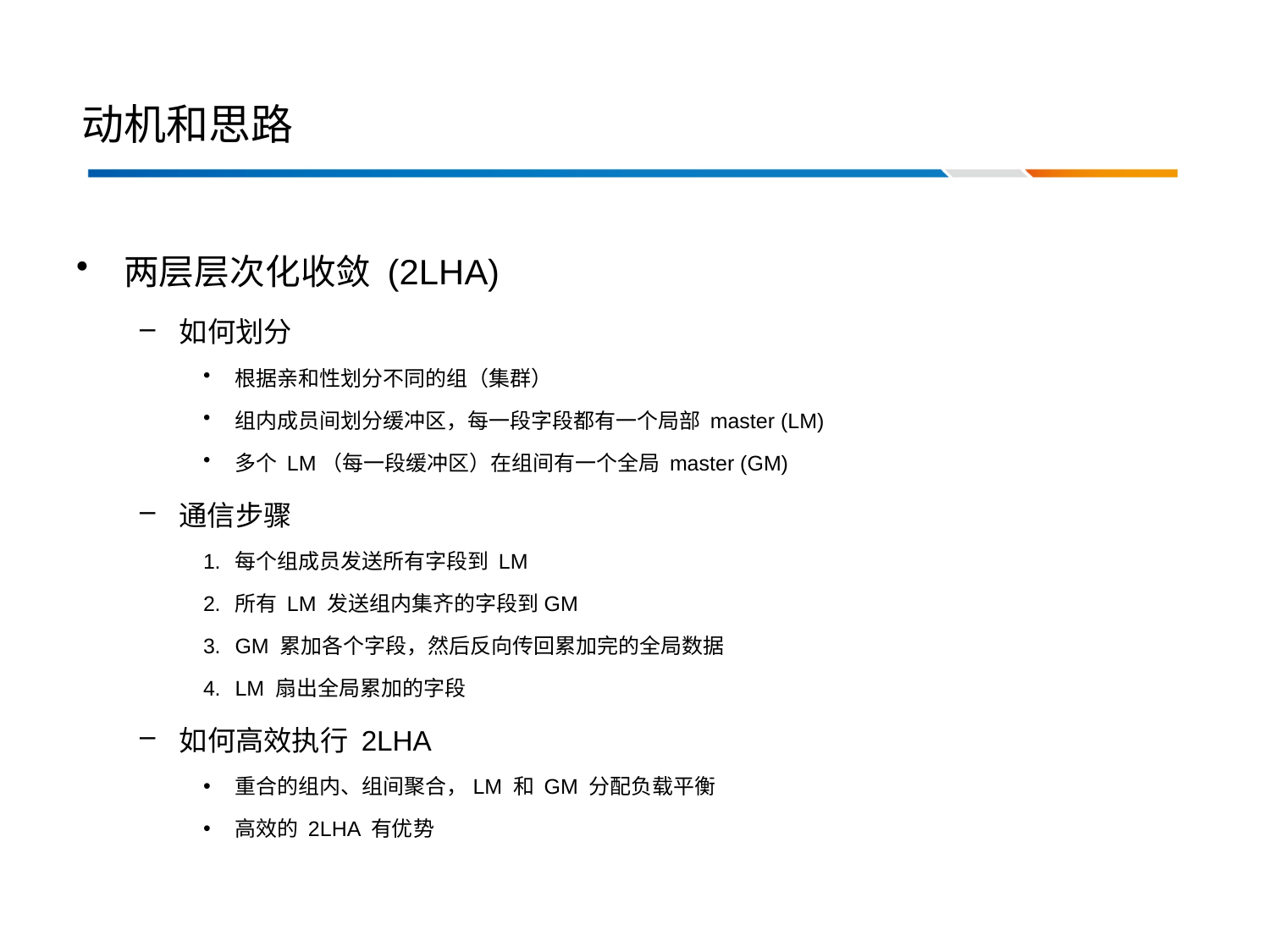

# 动机和思路
两层层次化收敛 (2LHA)
如何划分
根据亲和性划分不同的组（集群）
组内成员间划分缓冲区，每一段字段都有一个局部 master (LM)
多个 LM（每一段缓冲区）在组间有一个全局 master (GM)
通信步骤
每个组成员发送所有字段到 LM
所有 LM 发送组内集齐的字段到GM
GM 累加各个字段，然后反向传回累加完的全局数据
LM 扇出全局累加的字段
如何高效执行 2LHA
重合的组内、组间聚合，LM 和 GM 分配负载平衡
高效的 2LHA 有优势